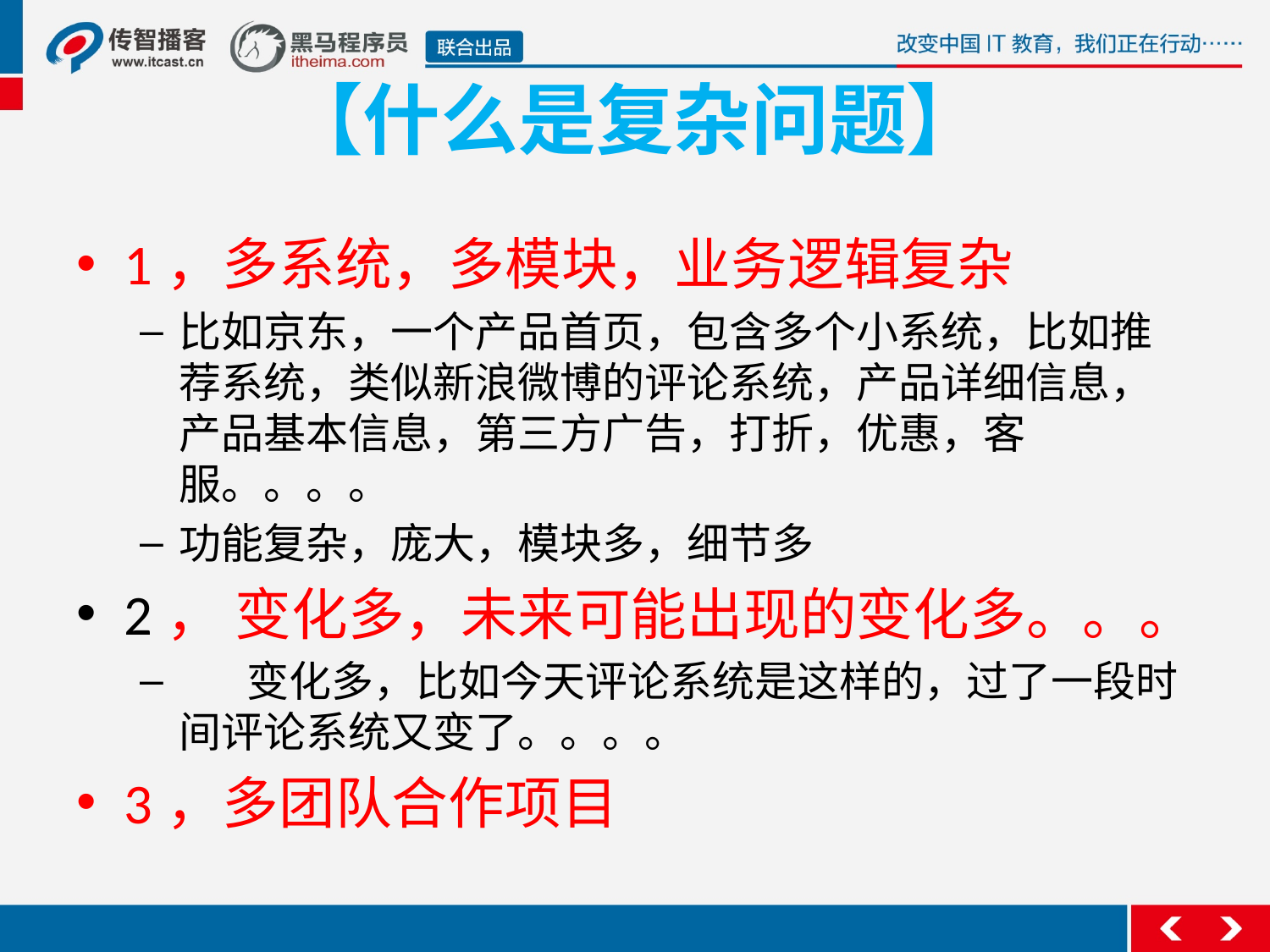

# 【什么是复杂问题】
1，多系统，多模块，业务逻辑复杂
比如京东，一个产品首页，包含多个小系统，比如推荐系统，类似新浪微博的评论系统，产品详细信息，产品基本信息，第三方广告，打折，优惠，客服。。。。
功能复杂，庞大，模块多，细节多
2， 变化多，未来可能出现的变化多。。。
      变化多，比如今天评论系统是这样的，过了一段时间评论系统又变了。。。。
3，多团队合作项目